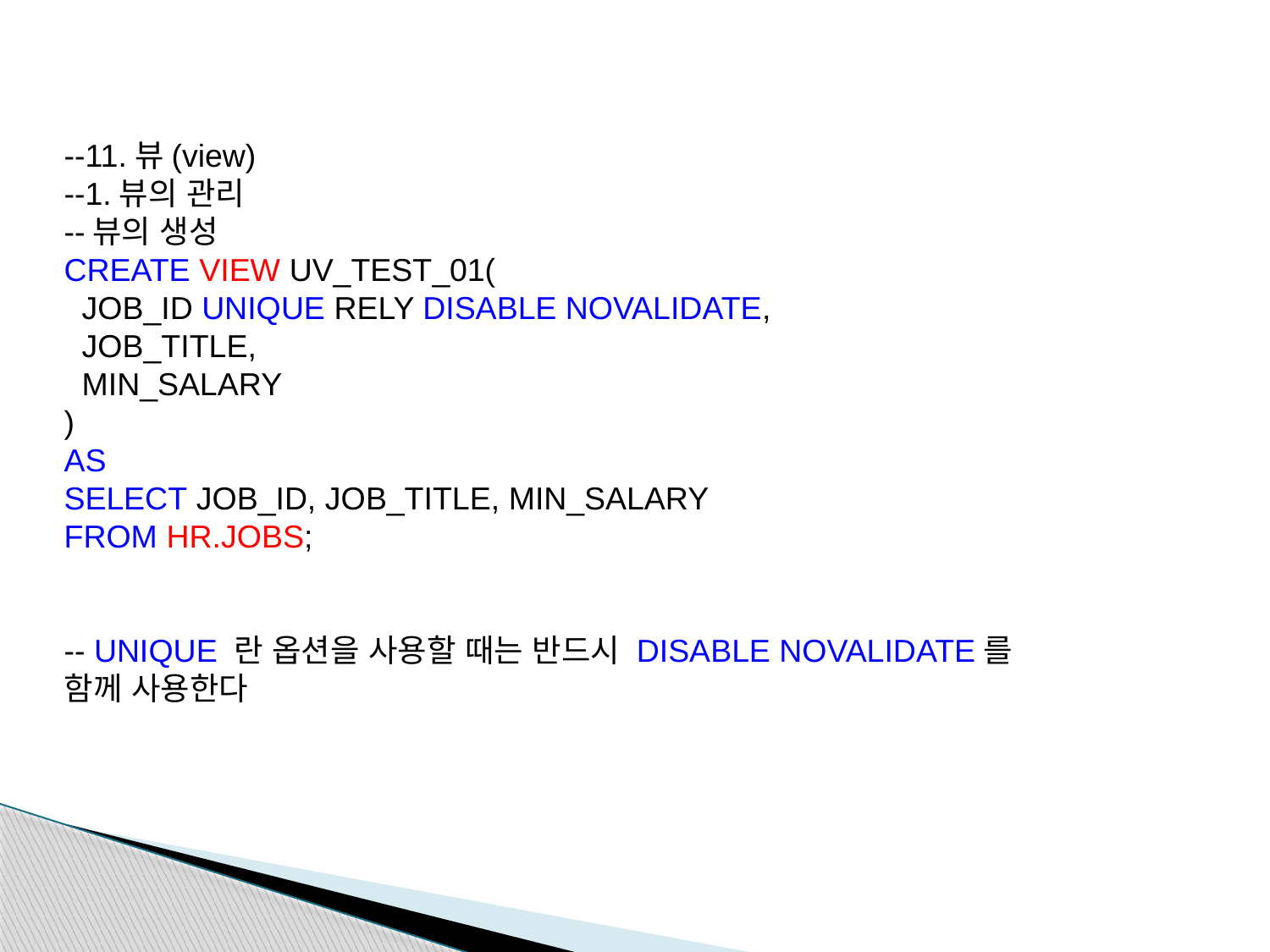

--11.뷰(view)
--1.뷰의 관리
--뷰의 생성
CREATE VIEW UV_TEST_01(
  JOB_ID UNIQUE RELY DISABLE NOVALIDATE,
  JOB_TITLE,
  MIN_SALARY
)
AS
SELECT JOB_ID, JOB_TITLE, MIN_SALARY
FROM HR.JOBS;

-- UNIQUE 란 옵션을 사용할 때는 반드시 DISABLE NOVALIDATE를
함께 사용한다